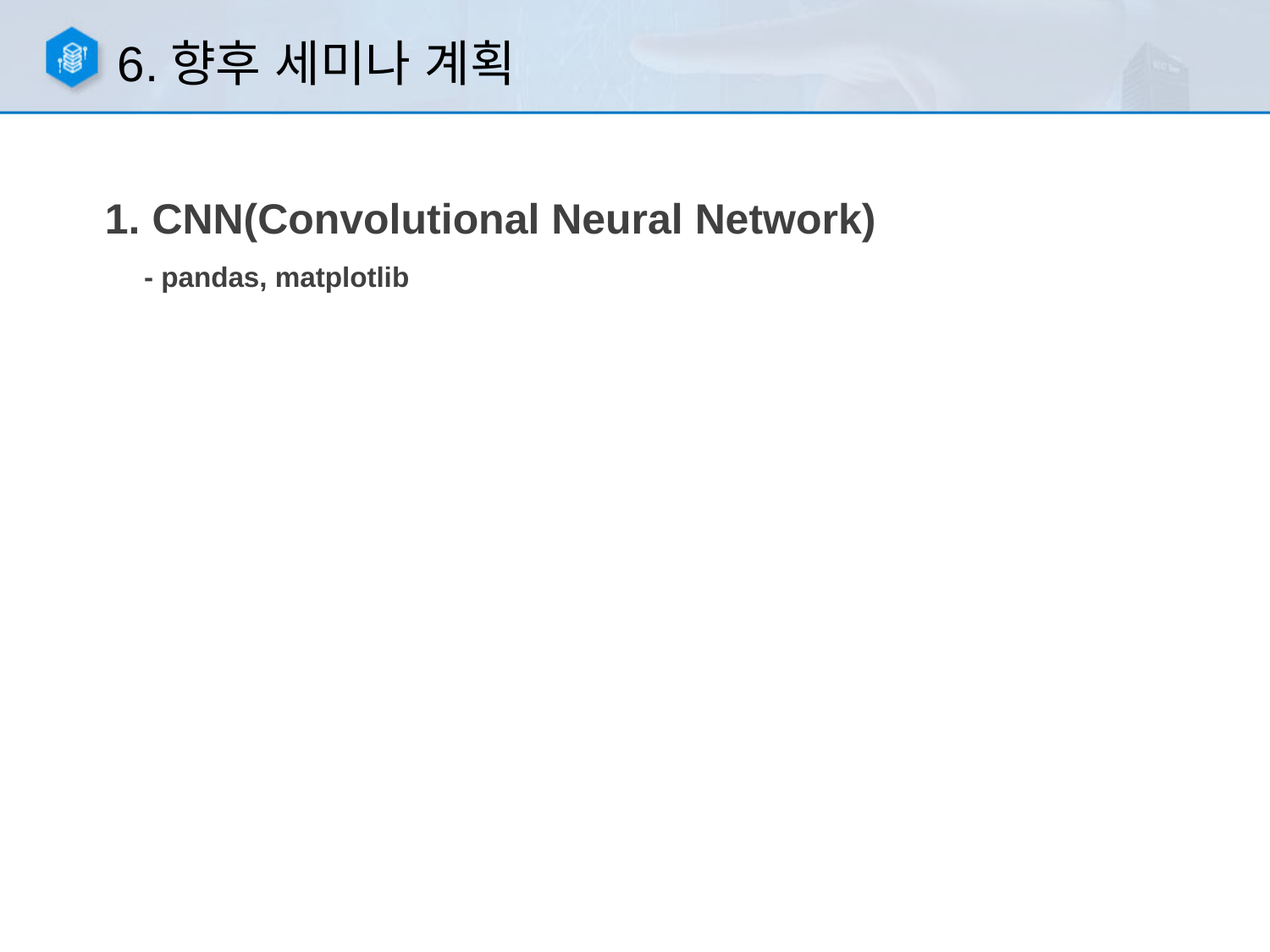

6.향후 세미나 계획
1. CNN(Convolutional Neural Network)
     - pandas, matplotlib